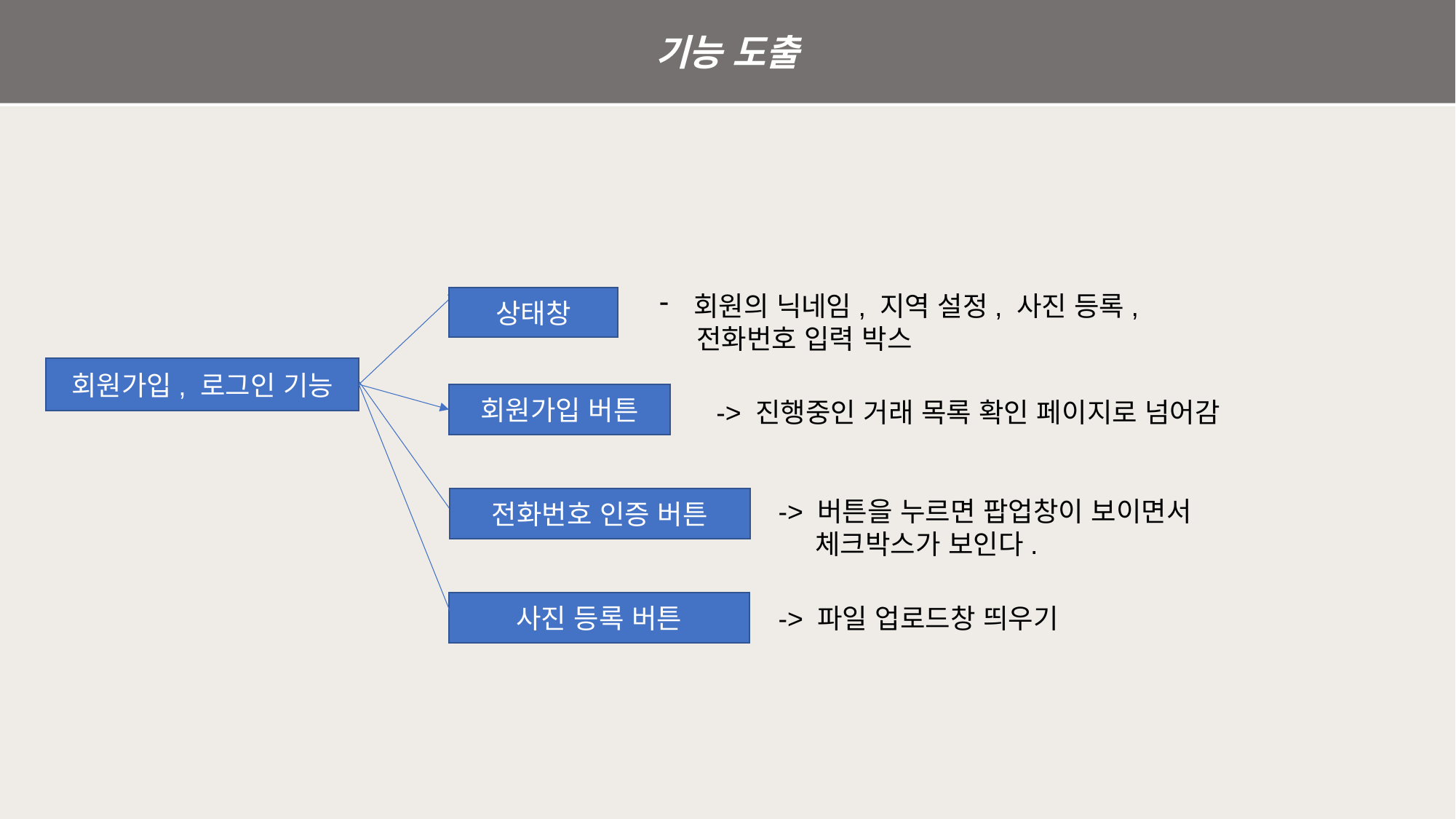

기능 도출
회원의 닉네임, 지역 설정, 사진 등록,
    전화번호 입력 박스
상태창
회원가입, 로그인 기능
회원가입 버튼
-> 진행중인 거래 목록 확인 페이지로 넘어감
전화번호 인증 버튼
-> 버튼을 누르면 팝업창이 보이면서
    체크박스가 보인다.
사진 등록 버튼
-> 파일 업로드창 띄우기